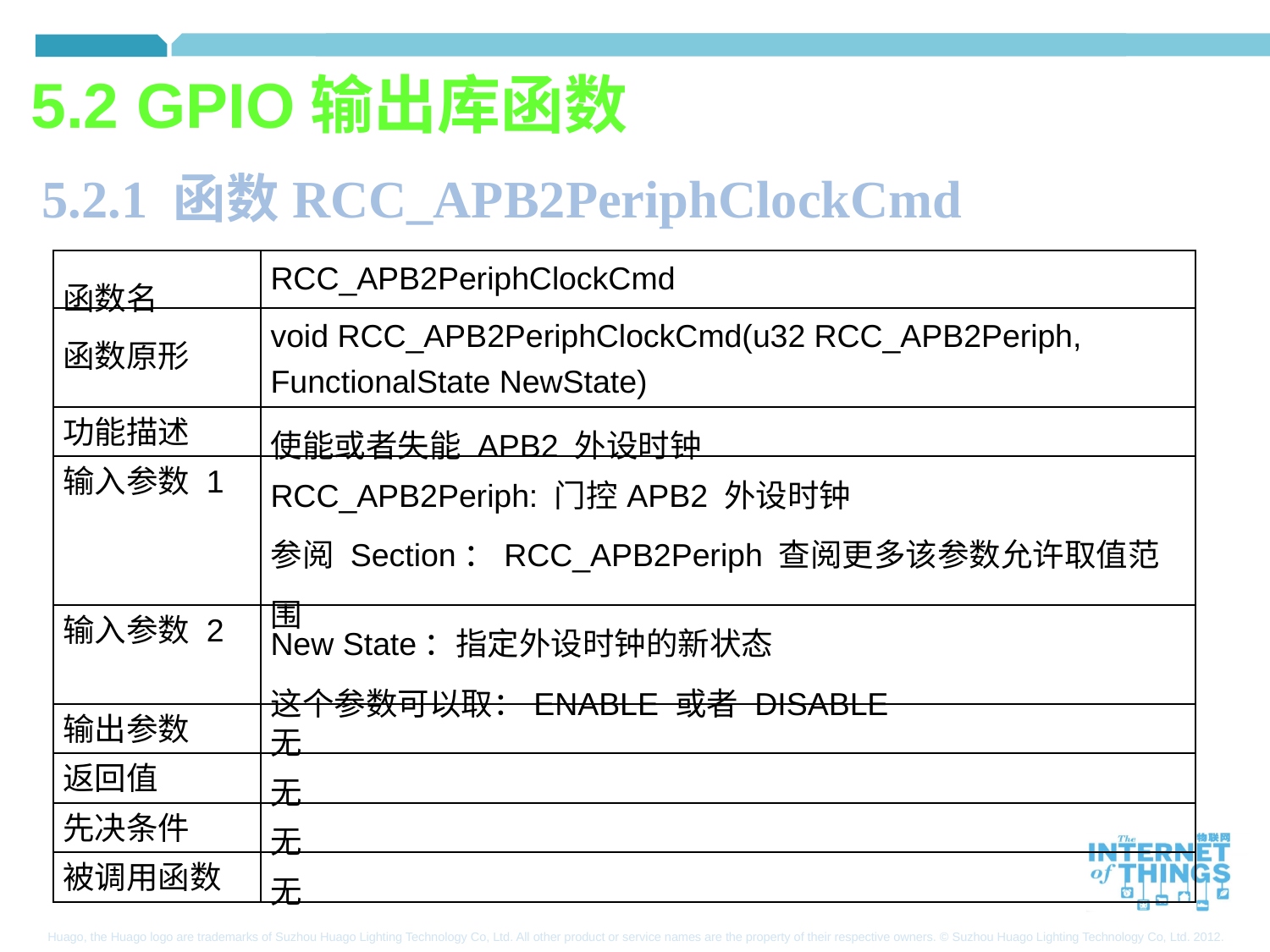

5.2 GPIO输出库函数
5.2.1 函数RCC_APB2PeriphClockCmd
| 函数名 | RCC\_APB2PeriphClockCmd |
| --- | --- |
| 函数原形 | void RCC\_APB2PeriphClockCmd(u32 RCC\_APB2Periph, FunctionalState NewState) |
| 功能描述 | 使能或者失能 APB2 外设时钟 |
| 输入参数 1 | RCC\_APB2Periph: 门控APB2 外设时钟 参阅 Section：RCC\_APB2Periph 查阅更多该参数允许取值范围 |
| 输入参数 2 | New State：指定外设时钟的新状态 这个参数可以取：ENABLE 或者 DISABLE |
| 输出参数 | 无 |
| 返回值 | 无 |
| 先决条件 | 无 |
| 被调用函数 | 无 |